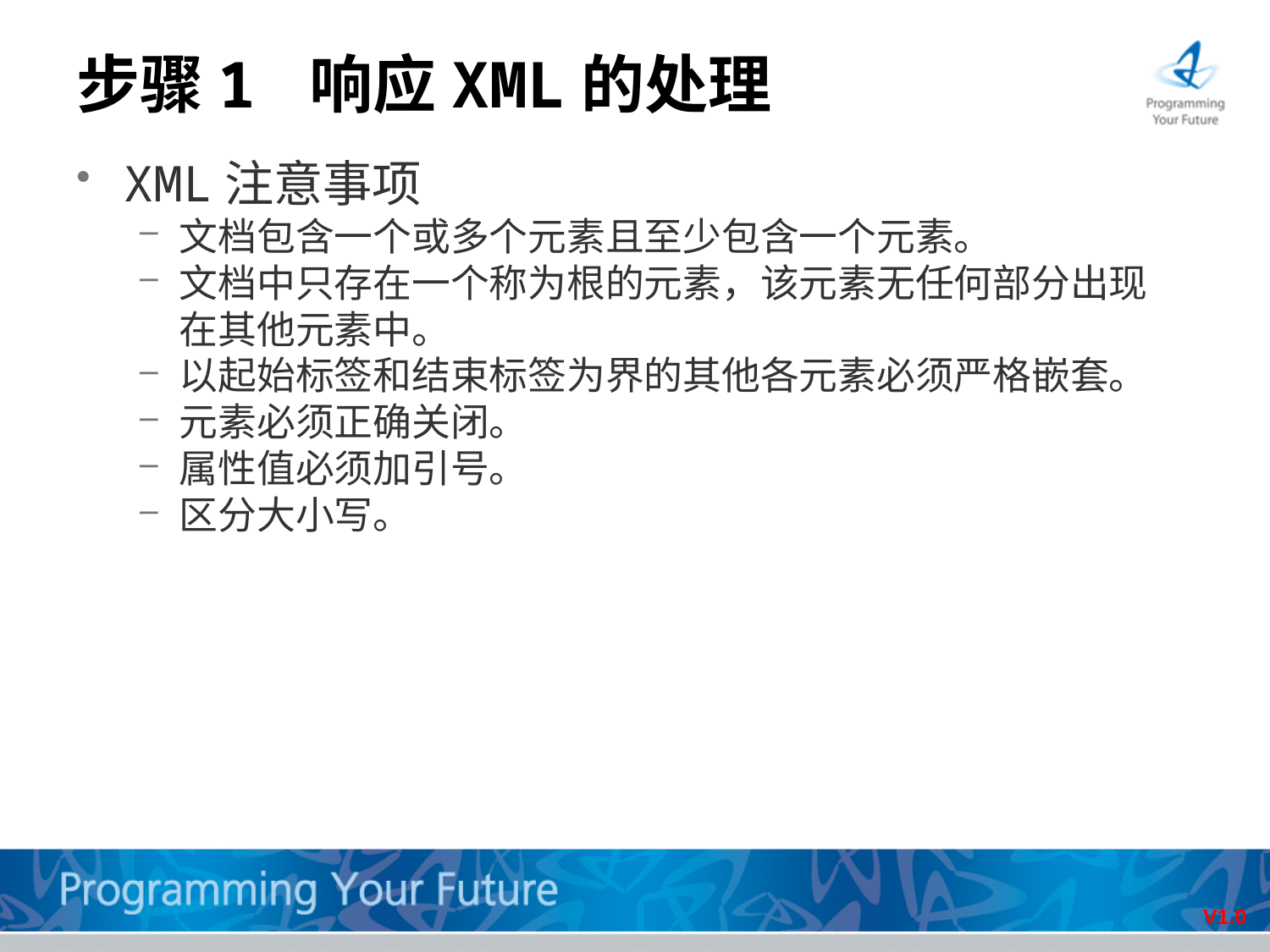

# 步骤1 响应XML的处理
XML注意事项
文档包含一个或多个元素且至少包含一个元素。
文档中只存在一个称为根的元素，该元素无任何部分出现在其他元素中。
以起始标签和结束标签为界的其他各元素必须严格嵌套。
元素必须正确关闭。
属性值必须加引号。
区分大小写。